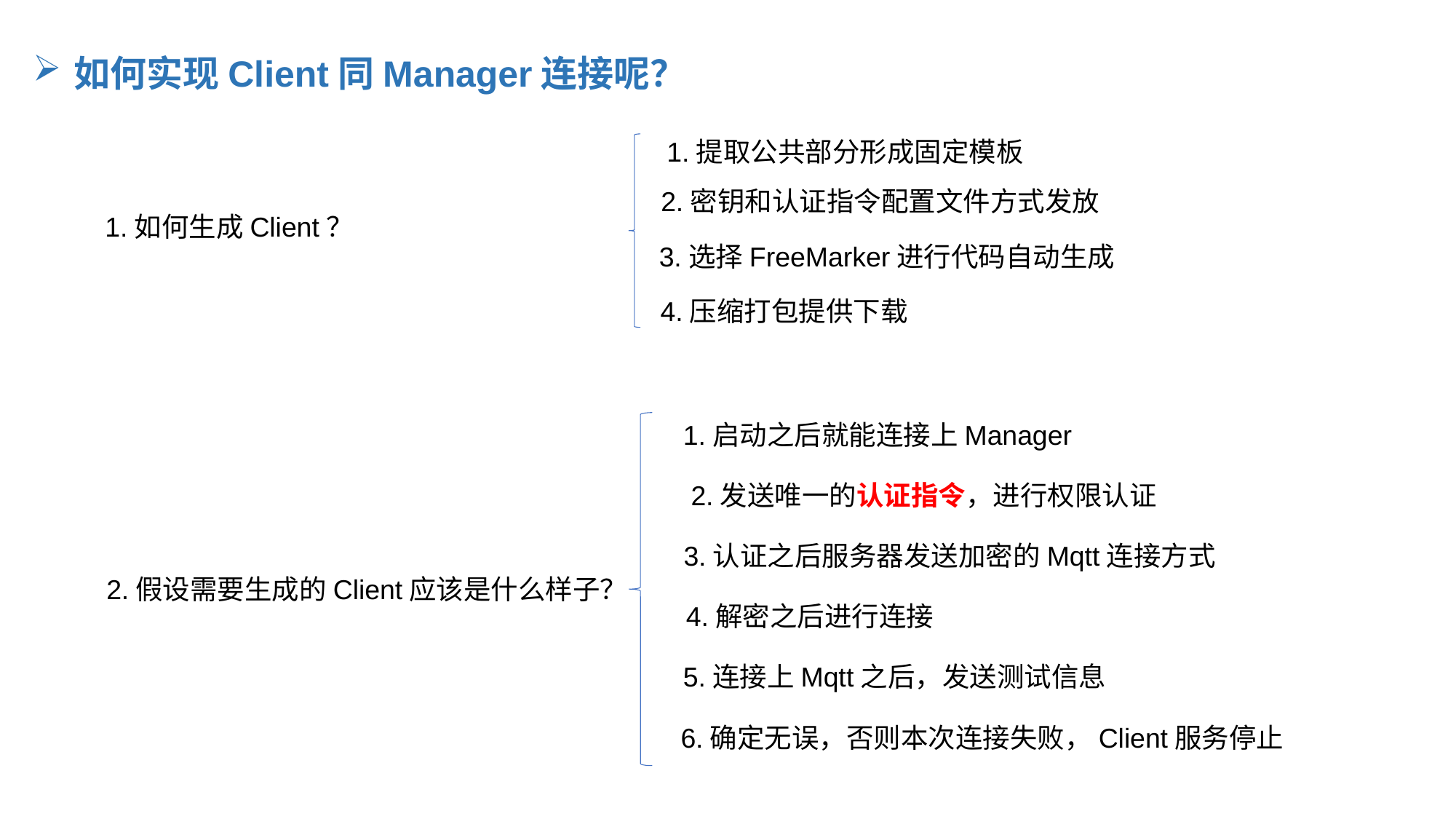

如何实现Client同Manager连接呢？
1.提取公共部分形成固定模板

2.密钥和认证指令配置文件方式发放
1.如何生成Client？
3.选择FreeMarker进行代码自动生成
4.压缩打包提供下载

1.启动之后就能连接上Manager
2.发送唯一的认证指令，进行权限认证
3.认证之后服务器发送加密的Mqtt连接方式
2.假设需要生成的Client应该是什么样子？
4.解密之后进行连接
5.连接上Mqtt之后，发送测试信息
6.确定无误，否则本次连接失败，Client服务停止